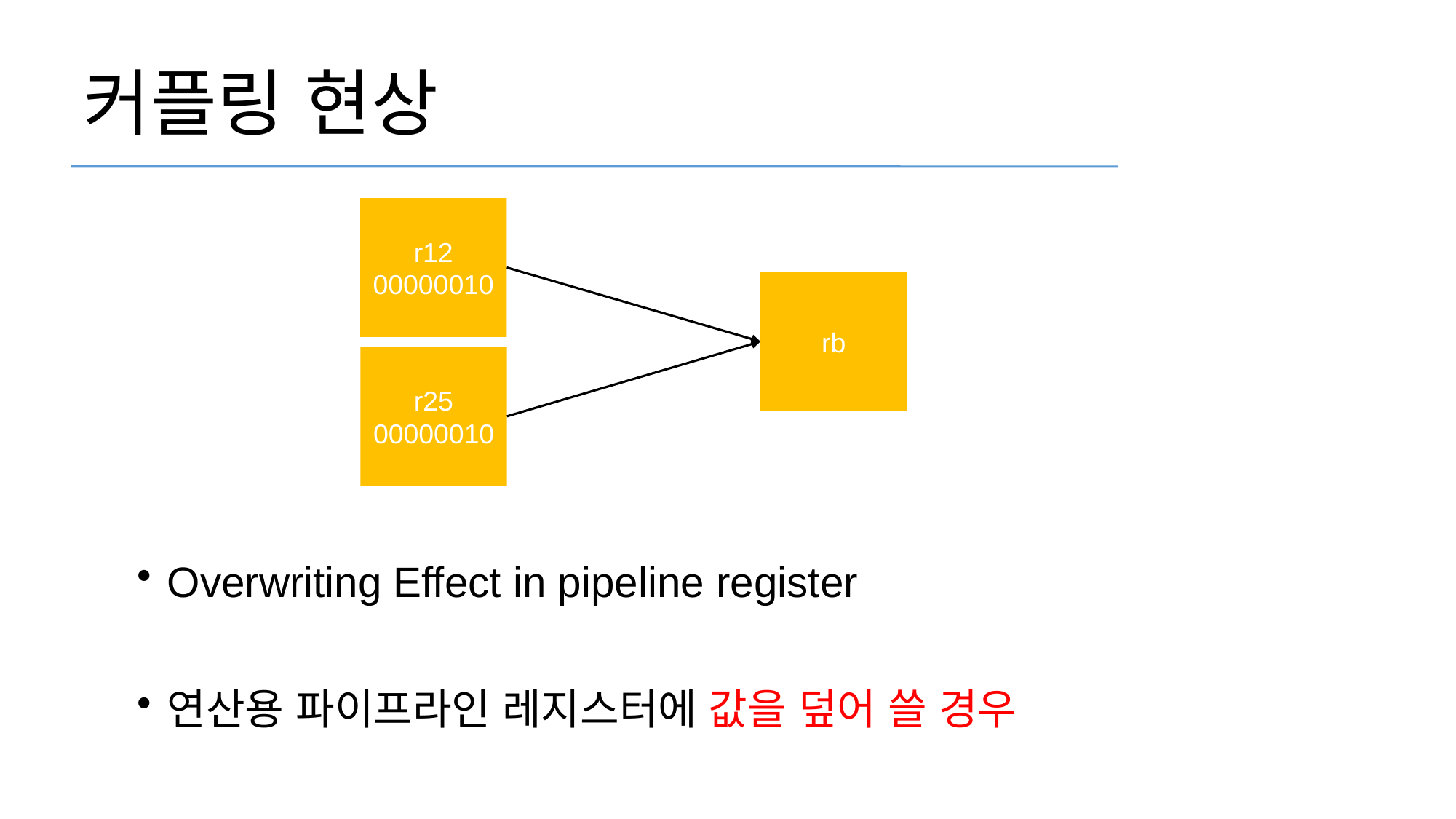

커플링 현상
r12
00000010
rb
r25
00000010
Overwriting Effect in pipeline register
연산용 파이프라인 레지스터에 값을 덮어 쓸 경우